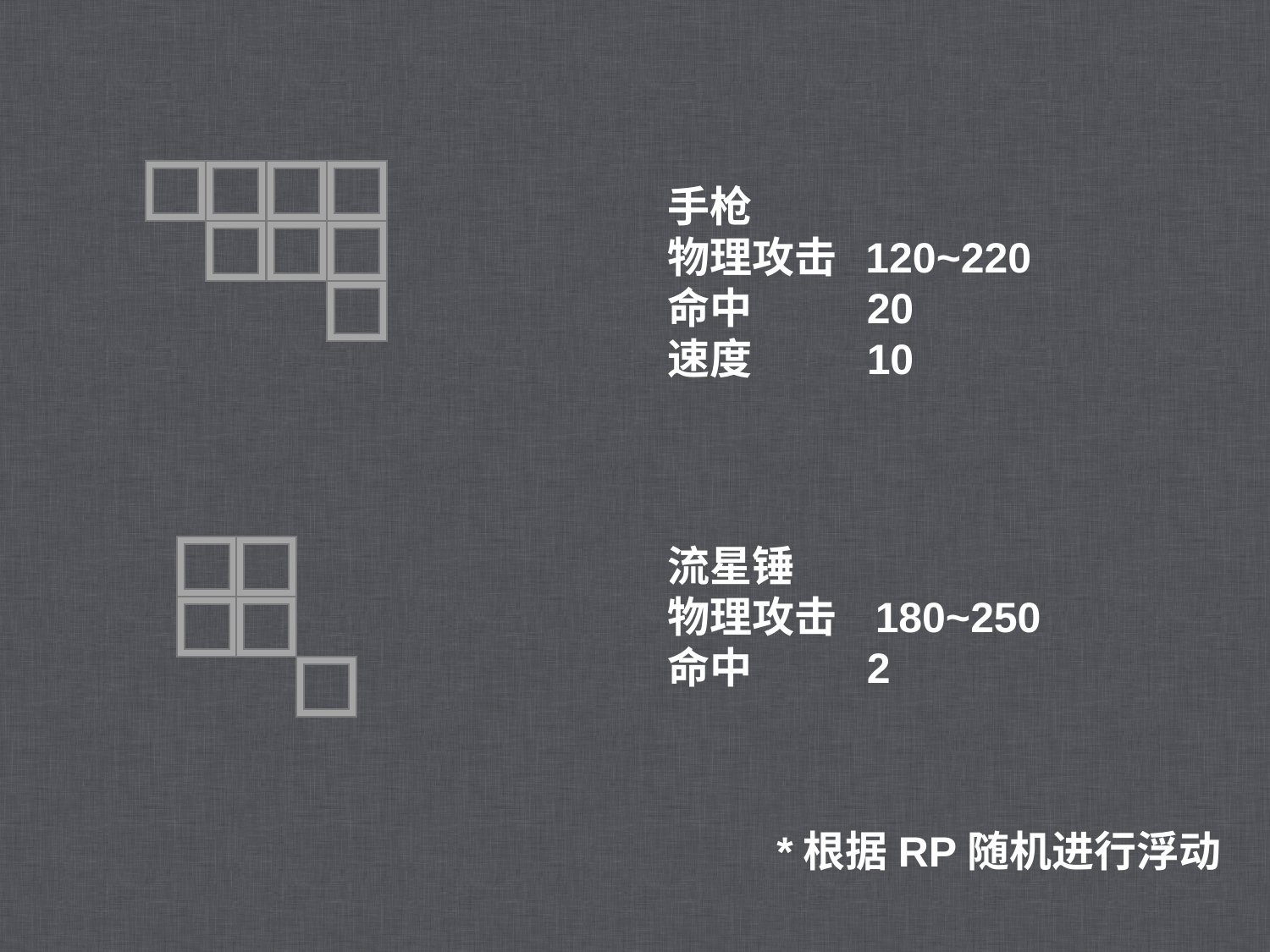

手枪
物理攻击  120~220
命中           20
速度           10

流星锤
物理攻击   180~250
命中           2

*根据RP随机进行浮动